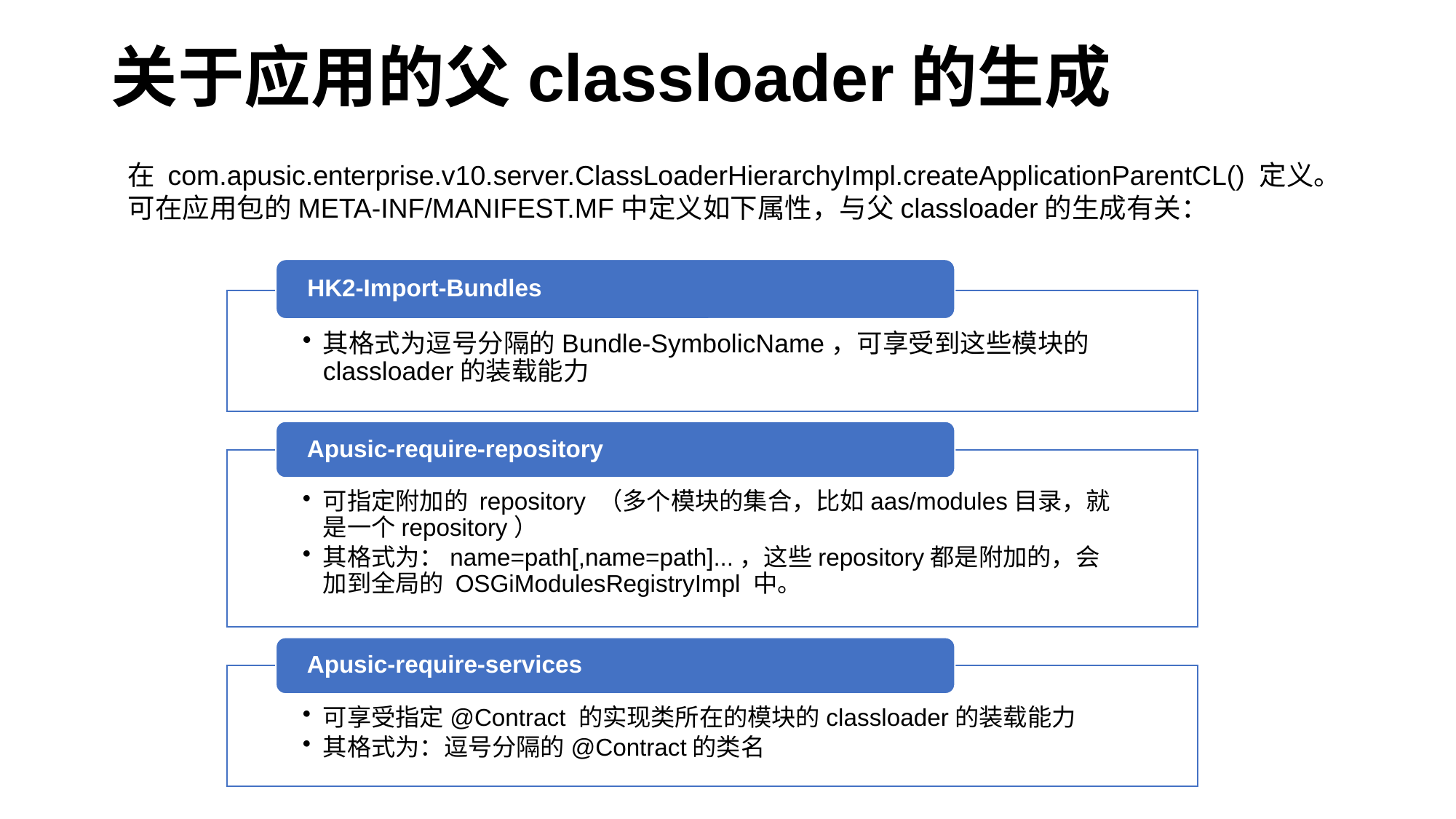

# 关于应用的父classloader的生成
在 com.apusic.enterprise.v10.server.ClassLoaderHierarchyImpl.createApplicationParentCL() 定义。
可在应用包的META-INF/MANIFEST.MF中定义如下属性，与父classloader的生成有关：

其格式为逗号分隔的Bundle-SymbolicName，可享受到这些模块的classloader的装载能力
HK2-Import-Bundles
可指定附加的 repository （多个模块的集合，比如aas/modules目录，就是一个repository）
其格式为：name=path[,name=path]...，这些repository都是附加的，会加到全局的 OSGiModulesRegistryImpl 中。
Apusic-require-repository
可享受指定@Contract 的实现类所在的模块的classloader的装载能力
其格式为：逗号分隔的@Contract的类名
Apusic-require-services